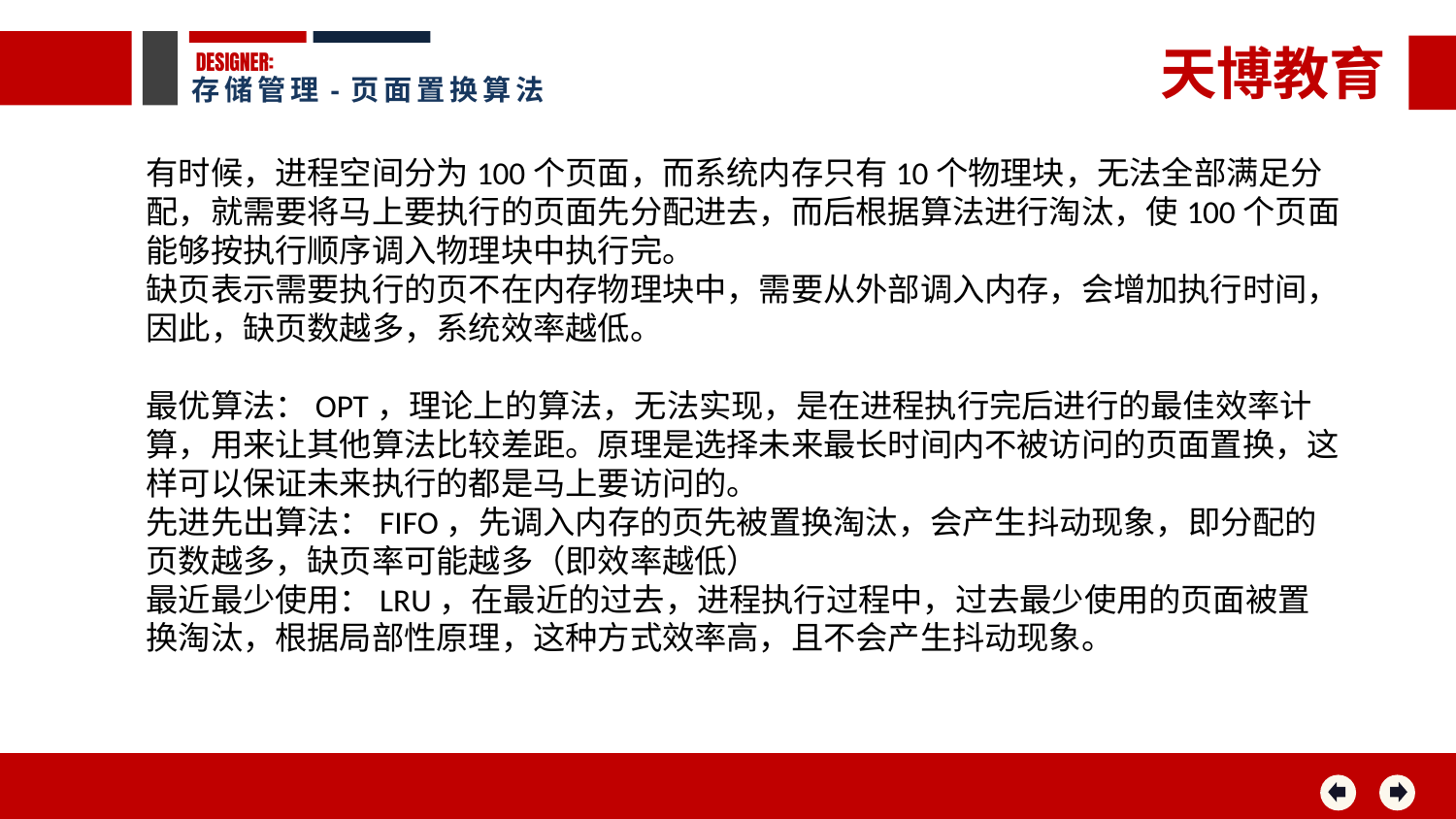

天博教育
DESIGNER:
存储管理-页面置换算法
有时候，进程空间分为100个页面，而系统内存只有10个物理块，无法全部满足分配，就需要将马上要执行的页面先分配进去，而后根据算法进行淘汰，使100个页面能够按执行顺序调入物理块中执行完。
缺页表示需要执行的页不在内存物理块中，需要从外部调入内存，会增加执行时间，因此，缺页数越多，系统效率越低。

最优算法：OPT，理论上的算法，无法实现，是在进程执行完后进行的最佳效率计算，用来让其他算法比较差距。原理是选择未来最长时间内不被访问的页面置换，这样可以保证未来执行的都是马上要访问的。
先进先出算法：FIFO，先调入内存的页先被置换淘汰，会产生抖动现象，即分配的页数越多，缺页率可能越多（即效率越低）
最近最少使用：LRU，在最近的过去，进程执行过程中，过去最少使用的页面被置换淘汰，根据局部性原理，这种方式效率高，且不会产生抖动现象。